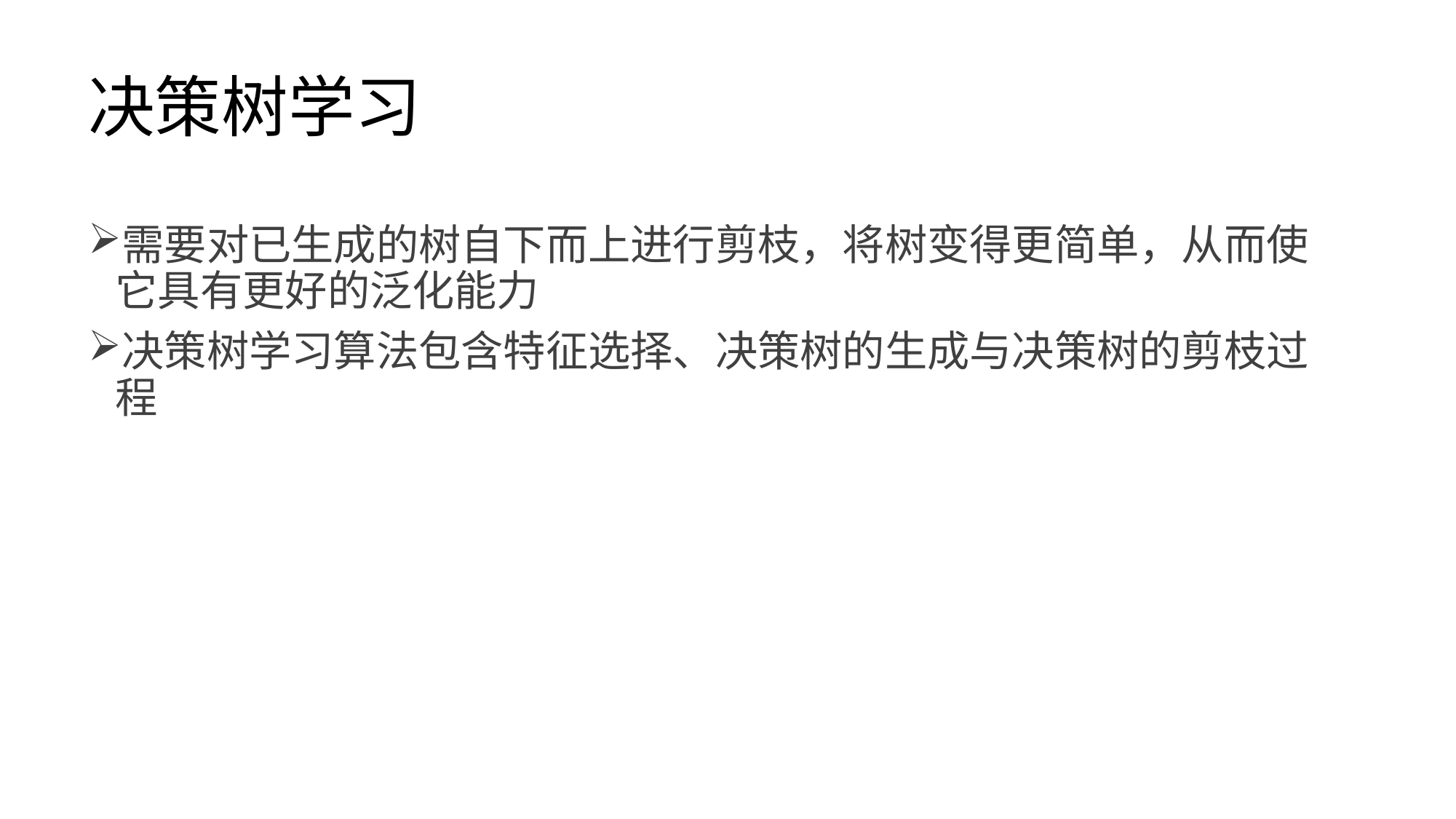

# 决策树学习
需要对已生成的树自下而上进行剪枝，将树变得更简单，从而使它具有更好的泛化能力
决策树学习算法包含特征选择、决策树的生成与决策树的剪枝过程